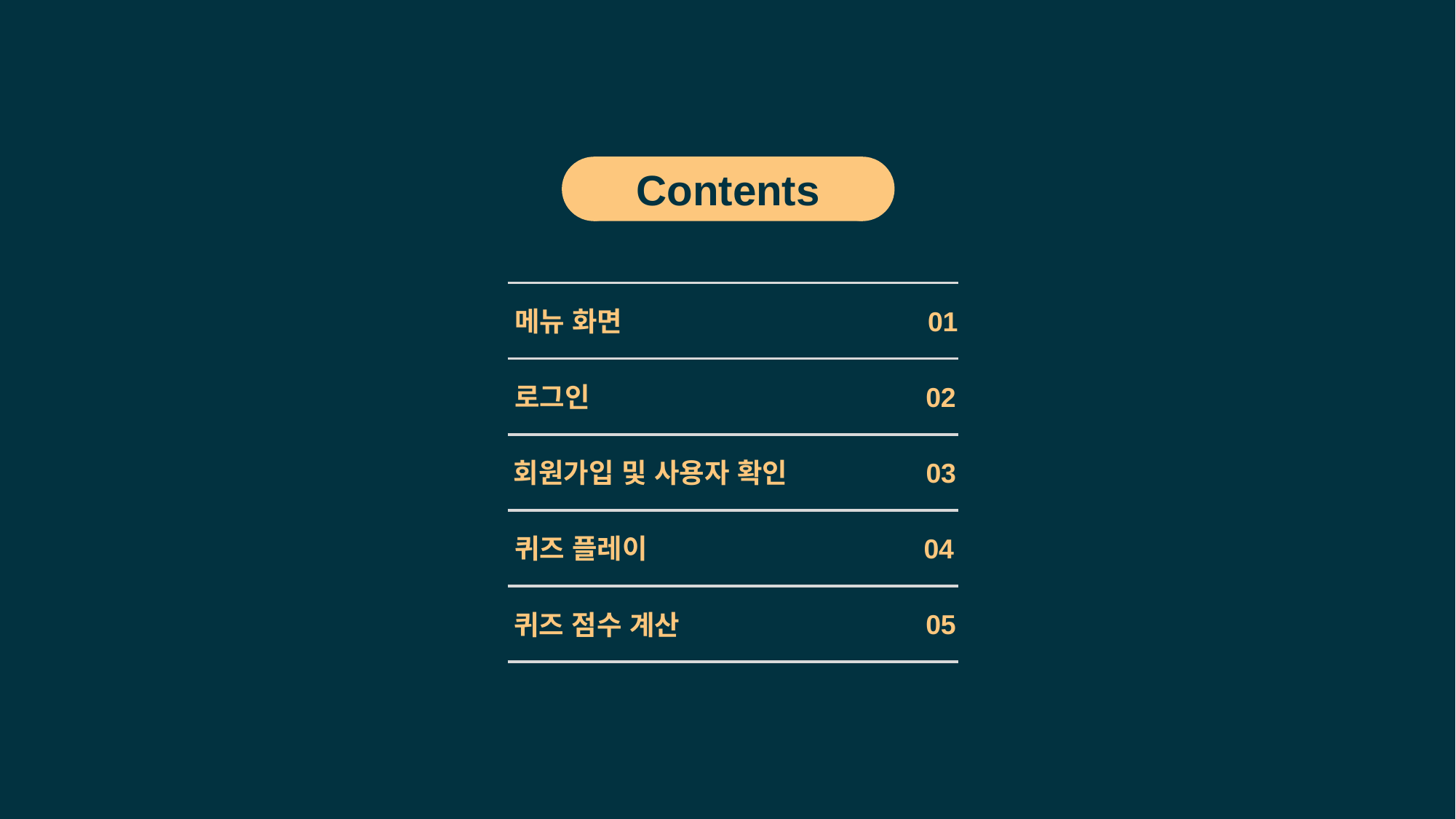

Contents

메뉴 화면
01
02
로그인
03
회원가입 및 사용자 확인
04
퀴즈 플레이
05
퀴즈 점수 계산